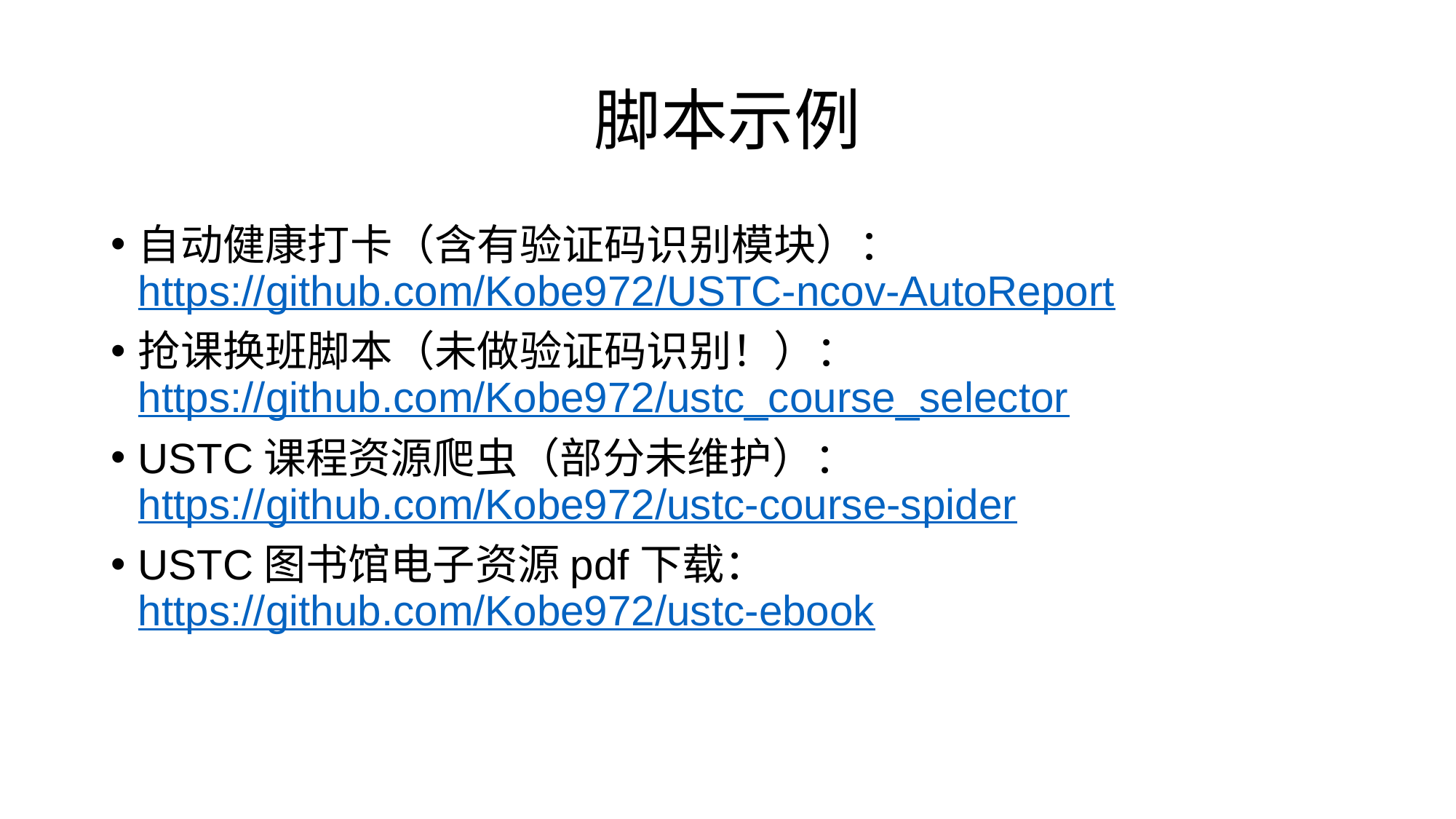

# 脚本示例
自动健康打卡（含有验证码识别模块）：https://github.com/Kobe972/USTC-ncov-AutoReport
抢课换班脚本（未做验证码识别！）：https://github.com/Kobe972/ustc_course_selector
USTC课程资源爬虫（部分未维护）：https://github.com/Kobe972/ustc-course-spider
USTC图书馆电子资源pdf下载：https://github.com/Kobe972/ustc-ebook